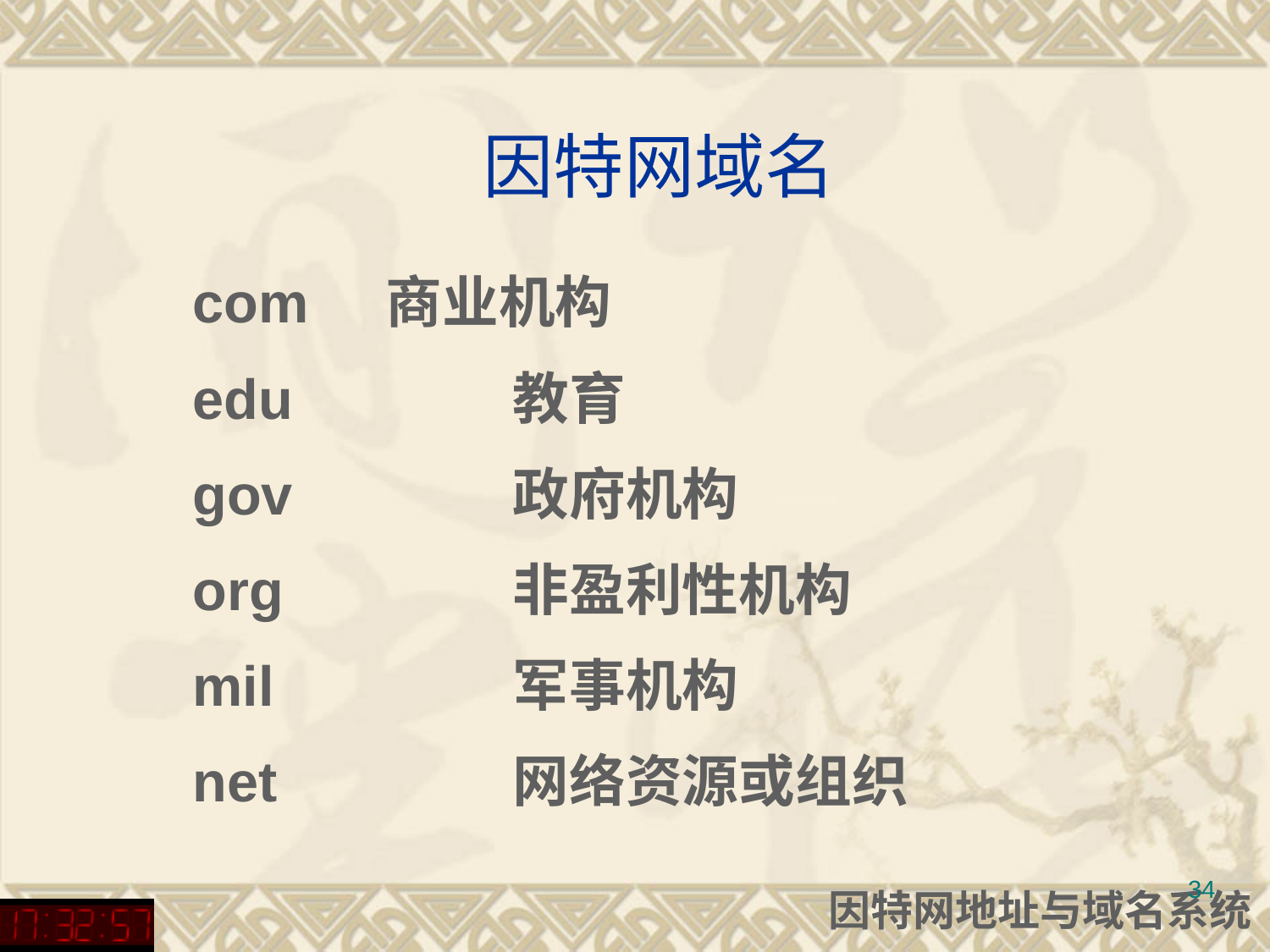

# 因特网域名
com	商业机构
edu		教育
gov		政府机构
org		非盈利性机构
mil		军事机构
net		网络资源或组织
34
因特网地址与域名系统